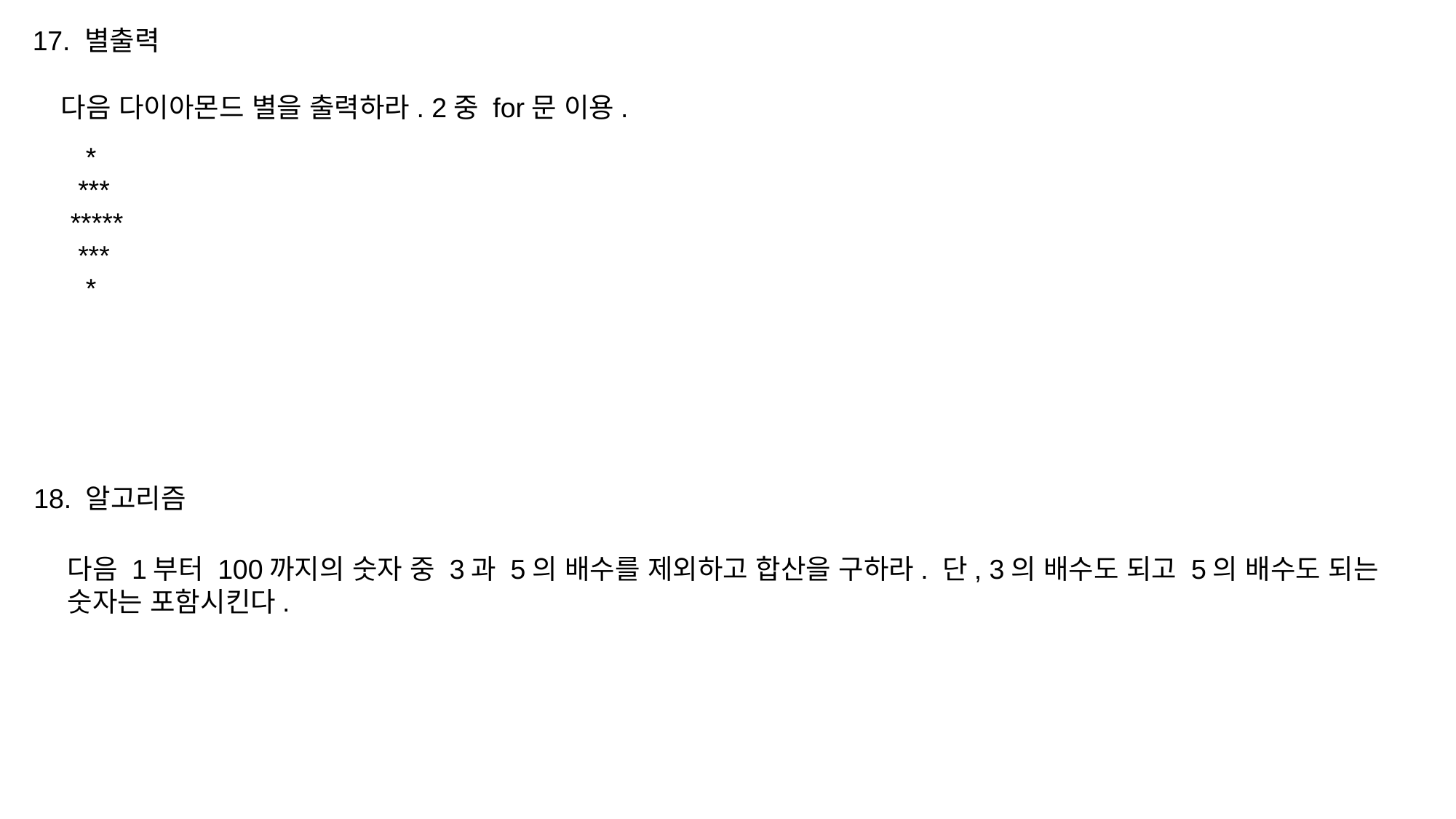

17. 별출력
다음 다이아몬드 별을 출력하라. 2중 for문 이용.
  *
 ***
*****
 ***
  *
18. 알고리즘
다음 1부터 100까지의 숫자 중 3과 5의 배수를 제외하고 합산을 구하라. 단, 3의 배수도 되고 5의 배수도 되는
숫자는 포함시킨다.